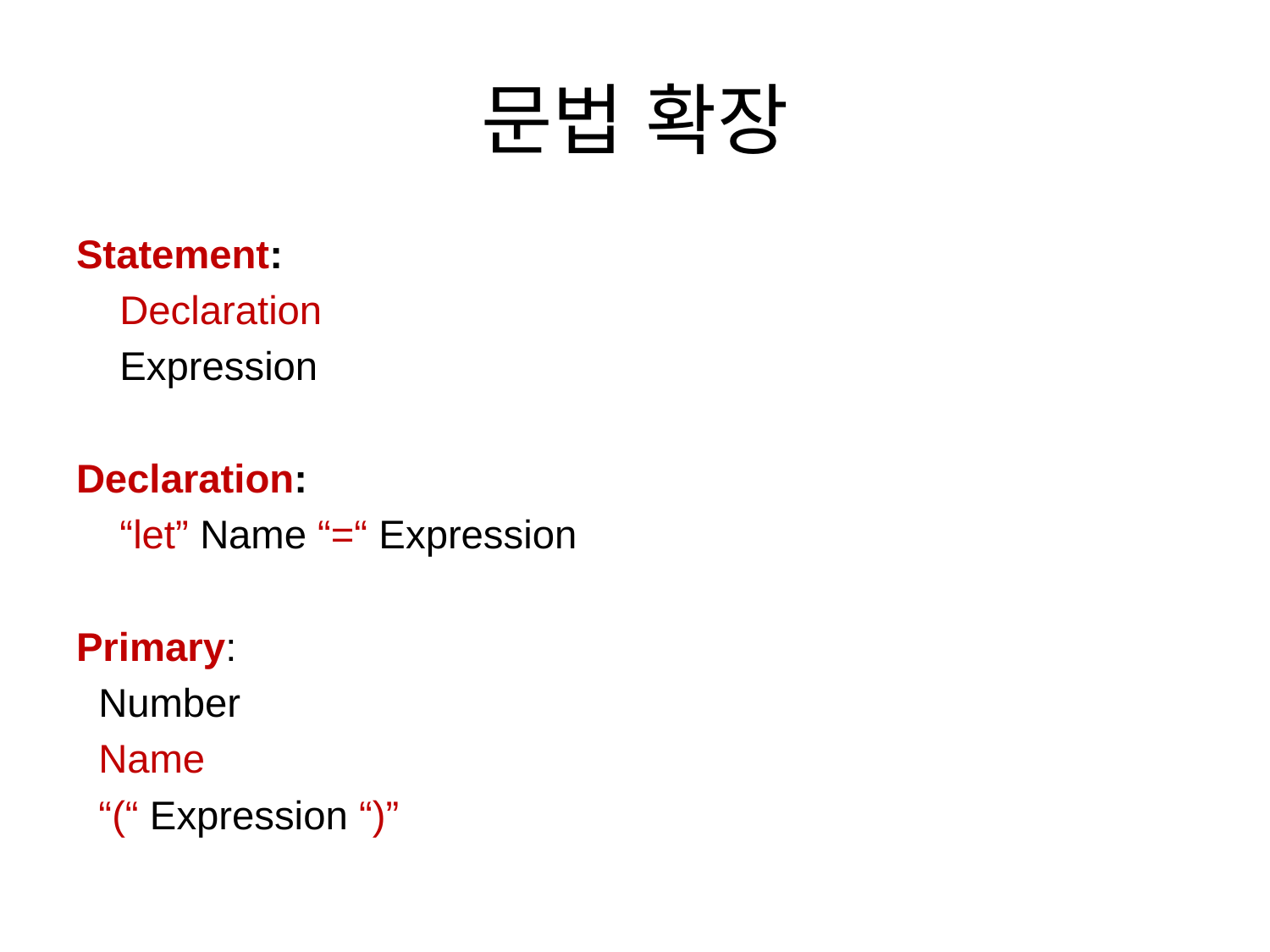

# 문법 확장
Statement:
	Declaration
	Expression

Declaration:
	“let” Name “=“ Expression

Primary:
  Number
  Name
  “(“ Expression “)”